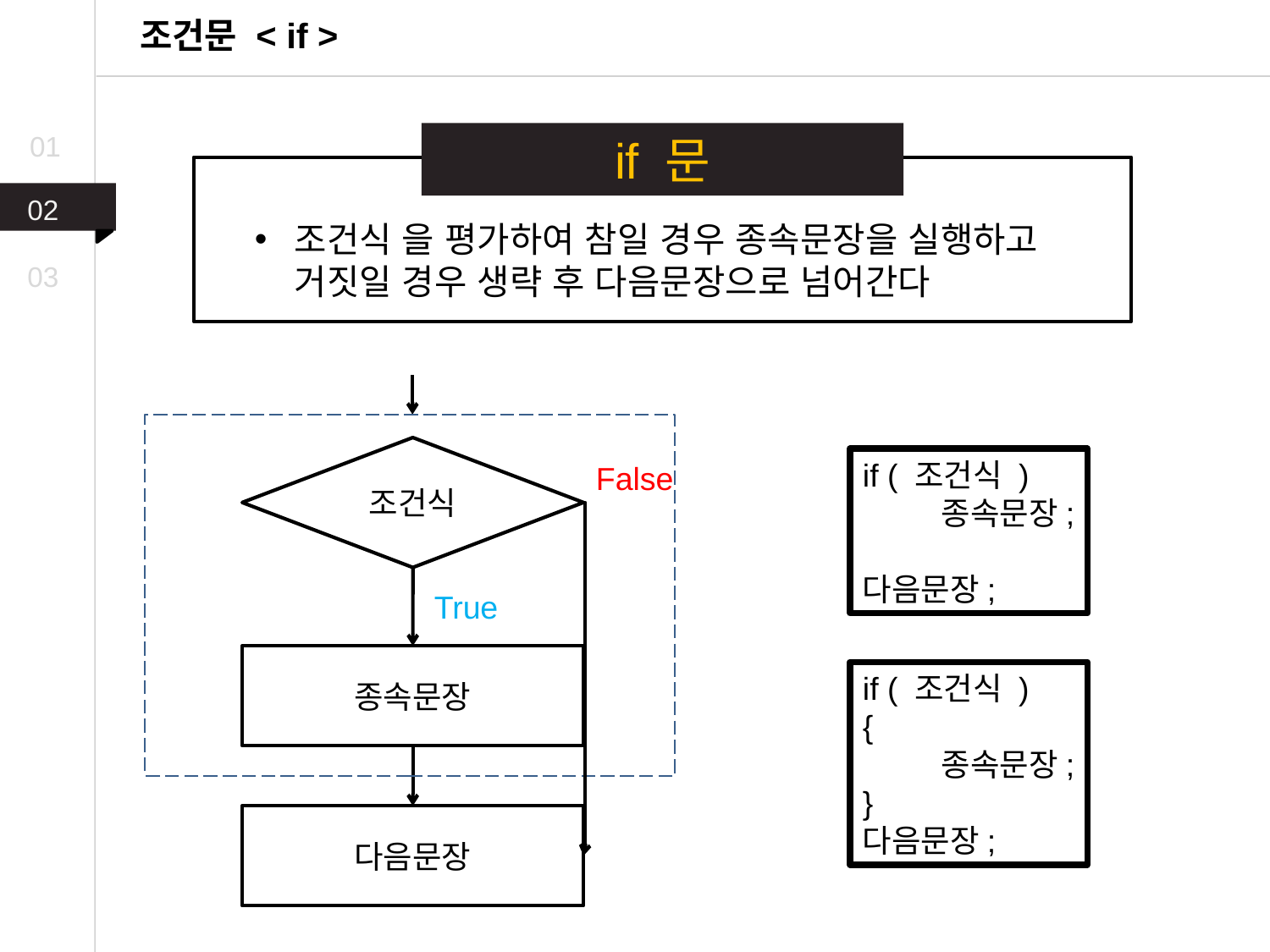

조건문 < if >
01
if 문

02
조건식 을 평가하여 참일 경우 종속문장을 실행하고 거짓일 경우 생략 후 다음문장으로 넘어간다

03

조건식
if ( 조건식 )
        종속문장;

다음문장;
False
True
종속문장
if ( 조건식 )
{
        종속문장;
}
다음문장;
다음문장